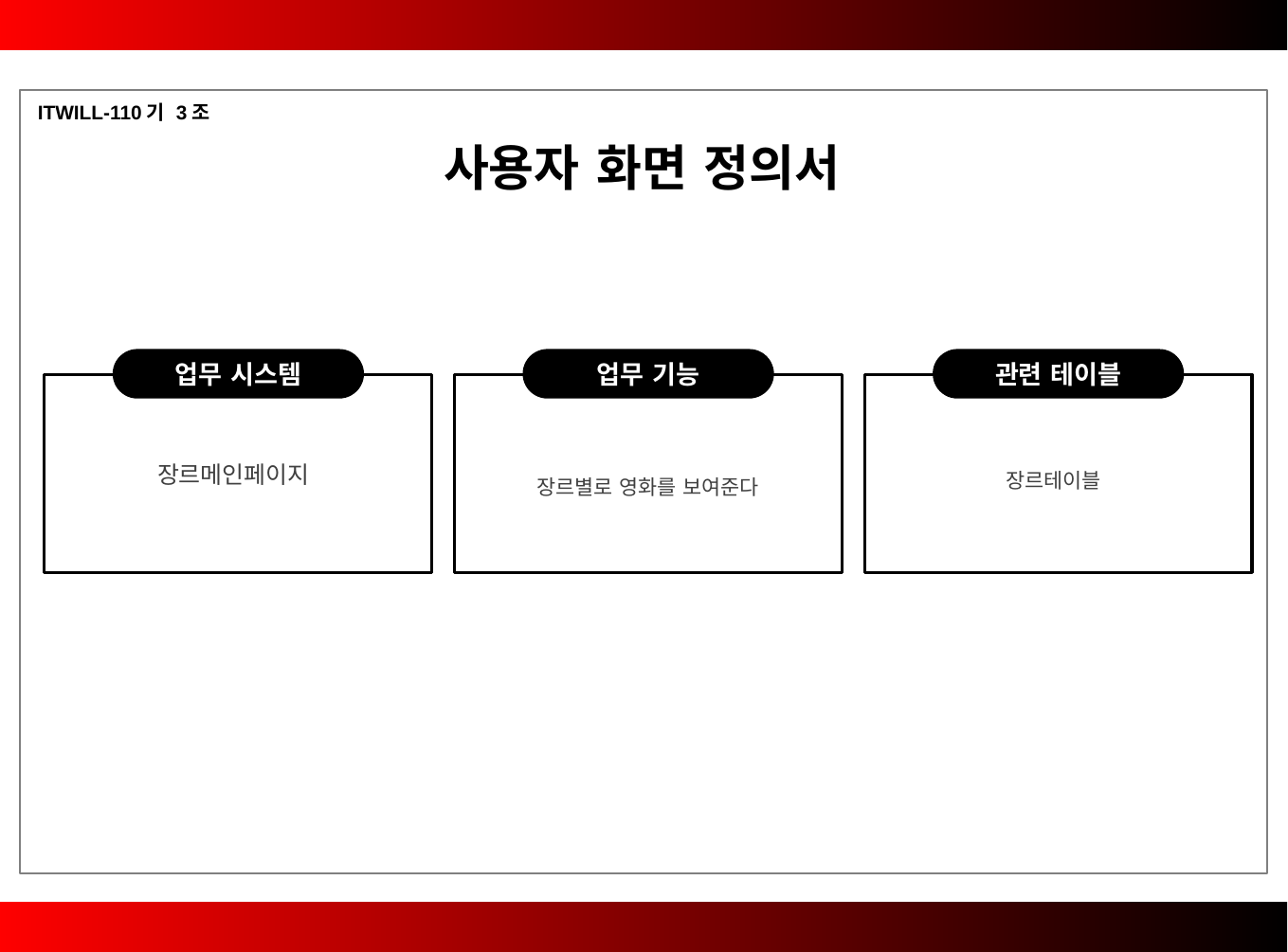

ITWILL-110기 3조
사용자 화면 정의서
업무 시스템
업무 기능
관련 테이블

장르별로 영화를 보여준다

장르메인페이지
장르테이블